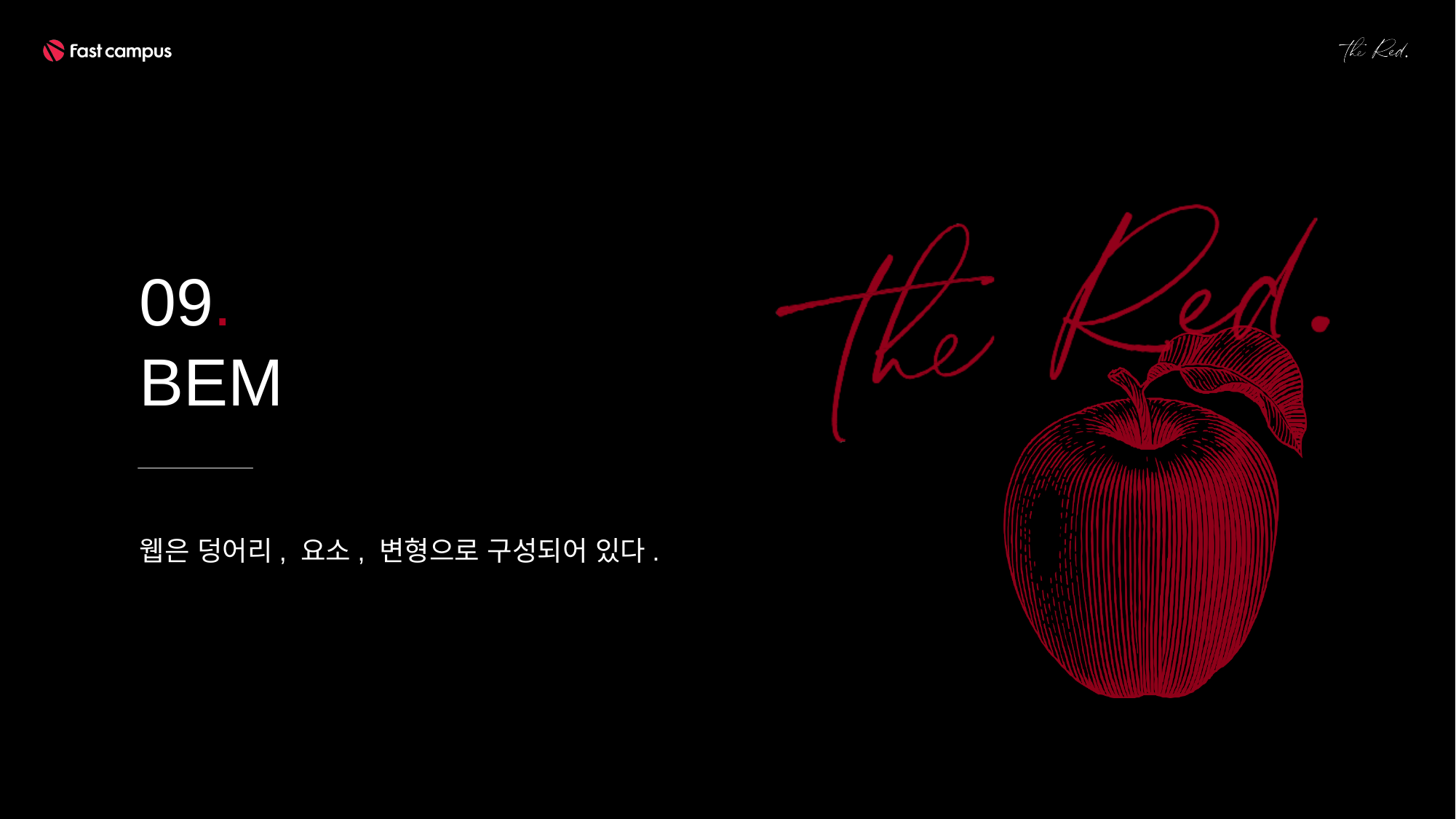

09.
BEM
웹은 덩어리, 요소, 변형으로 구성되어 있다.